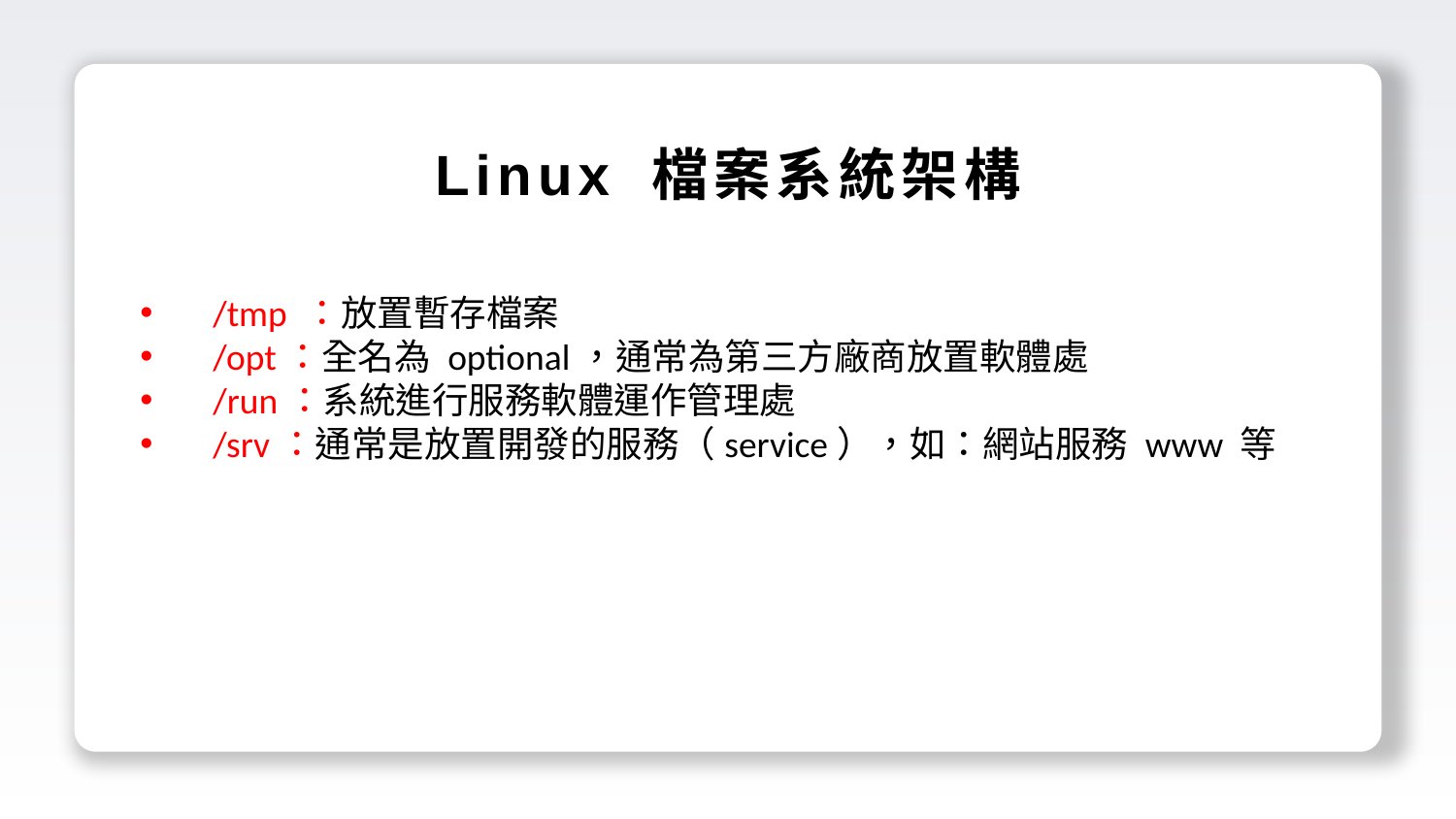

Linux 檔案系統架構
/tmp ：放置暫存檔案
/opt：全名為 optional，通常為第三方廠商放置軟體處
/run：系統進行服務軟體運作管理處
/srv：通常是放置開發的服務（service），如：網站服務 www 等